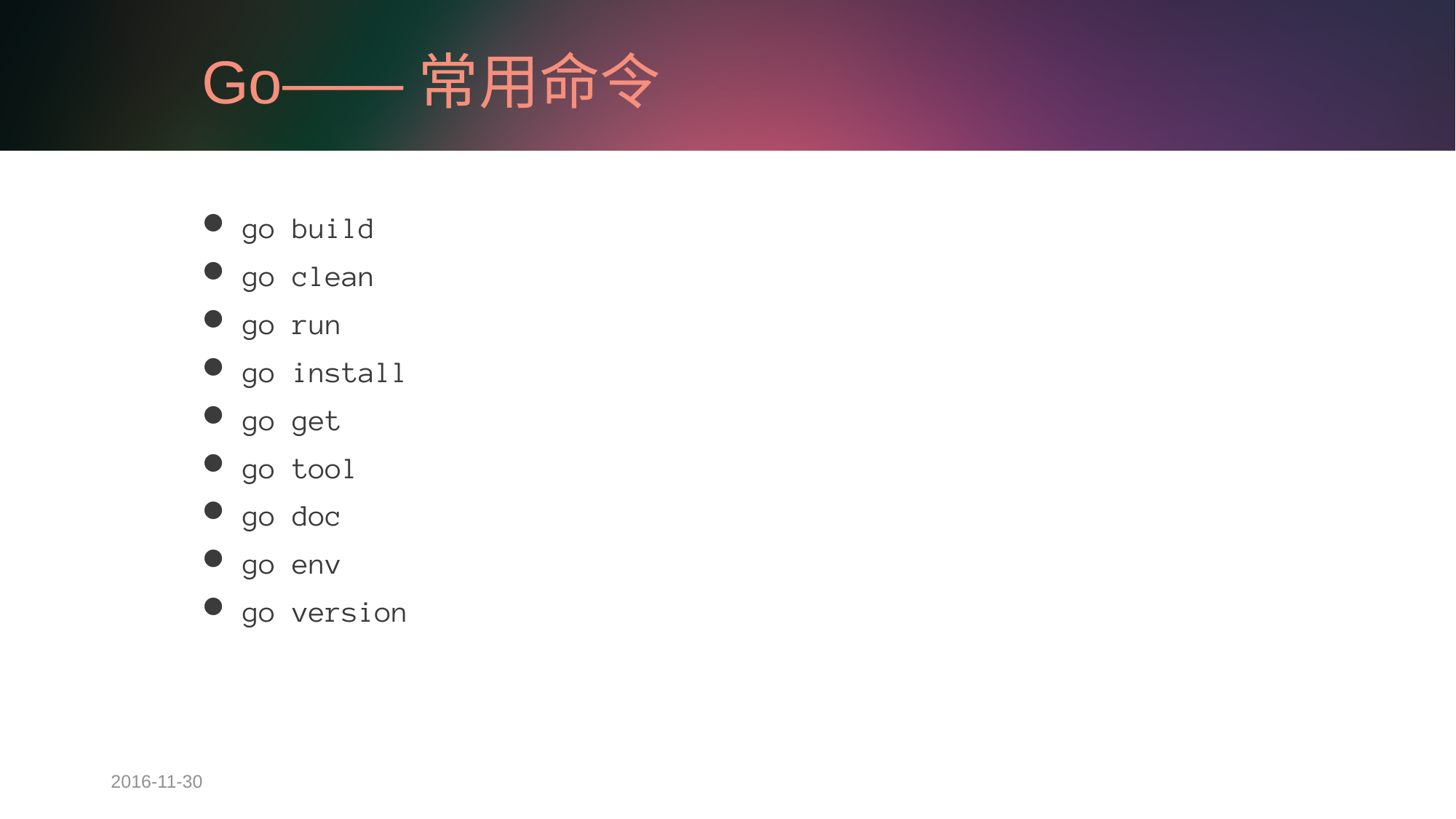

# Go——常用命令
go build
go clean
go run
go install
go get
go tool
go doc
go env
go version

2016-11-30
32